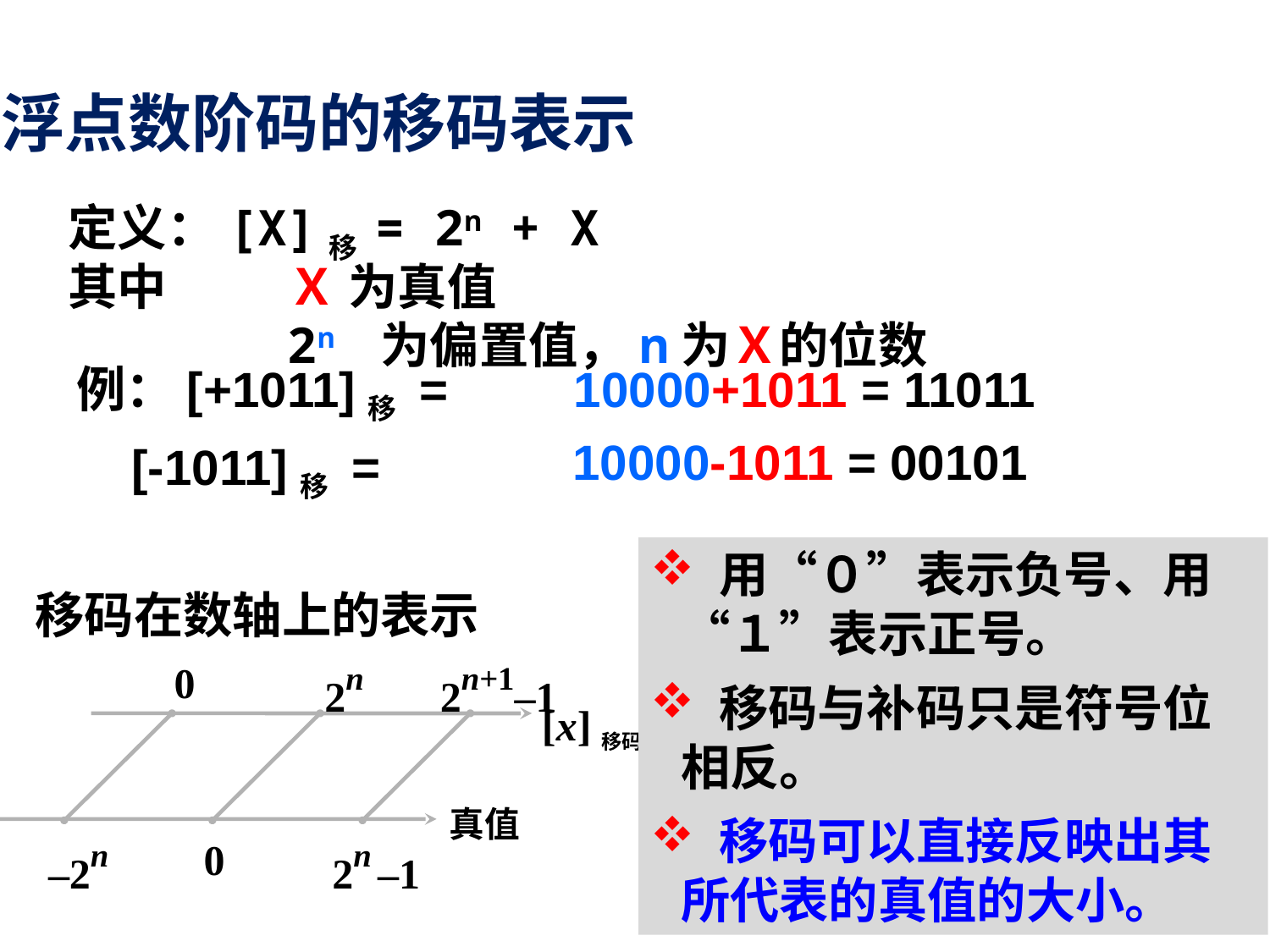

浮点数阶码的移码表示
  定义：[X]移 = 2n + X
  其中	Ｘ 为真值
 		2n  为偏置值，n为Ｘ的位数
例：[+1011]移 =
    [-1011]移 =
10000+1011 = 11011
10000-1011 = 00101
 用“０”表示负号、用“１”表示正号。
 移码与补码只是符号位相反。
 移码可以直接反映出其所代表的真值的大小。
移码在数轴上的表示
0
2n
2n+1–1
[x]移码

真值

–2n
0
2n –1